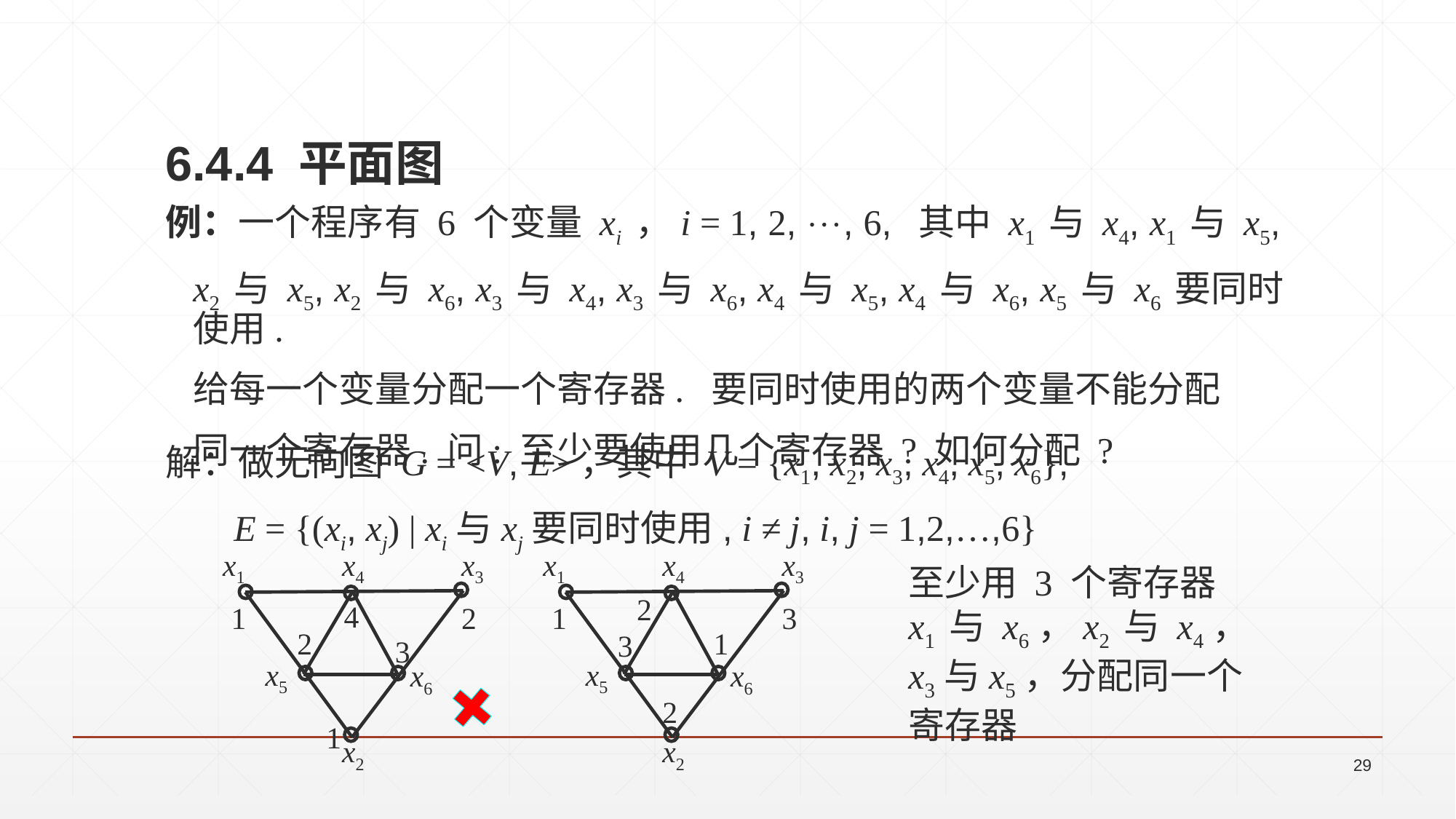

6.4.4 平面图
例：一个程序有 6 个变量 xi ，i = 1, 2, …, 6,  其中 x1 与 x4, x1 与 x5,
	x2 与 x5, x2 与 x6, x3 与 x4, x3 与 x6, x4 与 x5, x4 与 x6, x5 与 x6 要同时使用.
	给每一个变量分配一个寄存器.  要同时使用的两个变量不能分配
	同一个寄存器. 问: 至少要使用几个寄存器 ? 如何分配 ?
解：做无向图 G = <V, E>，其中 V = {x1, x2, x3, x4, x5, x6},
	   E = {(xi, xj) | xi与xj要同时使用, i ≠ j, i, j = 1,2,…,6}
x1
x4
x3

x5
x6
x2
x1
x4
x3

x5
x6
x2
至少用 3 个寄存器
x1 与 x6，x2 与 x4，
x3与x5，分配同一个
寄存器
2
4
1
2
1
3
2
1
3
3

2
1
29